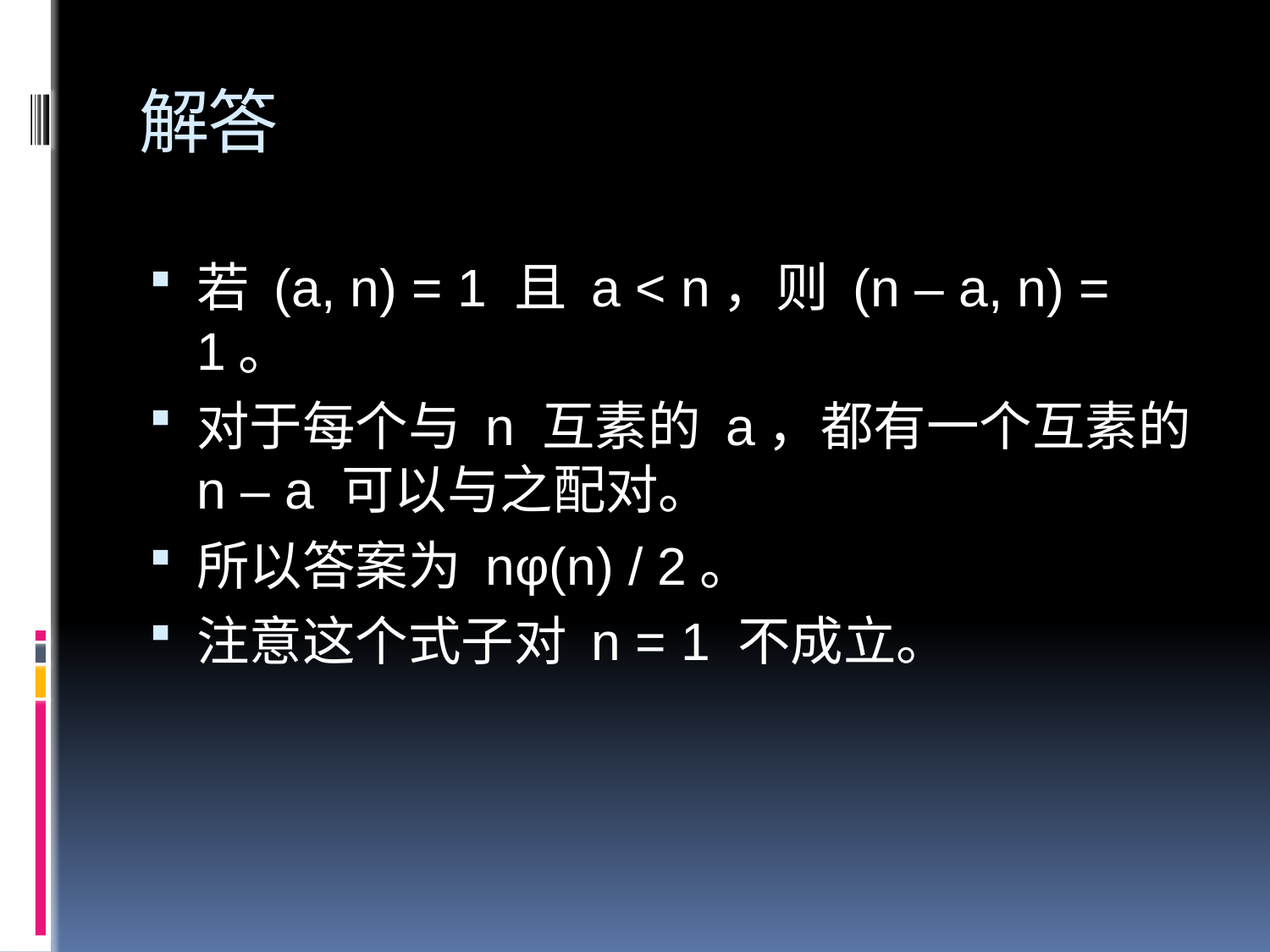

# 解答
若 (a, n) = 1 且 a < n，则 (n – a, n) = 1。
对于每个与 n 互素的 a，都有一个互素的 n – a 可以与之配对。
所以答案为 nφ(n) / 2。
注意这个式子对 n = 1 不成立。